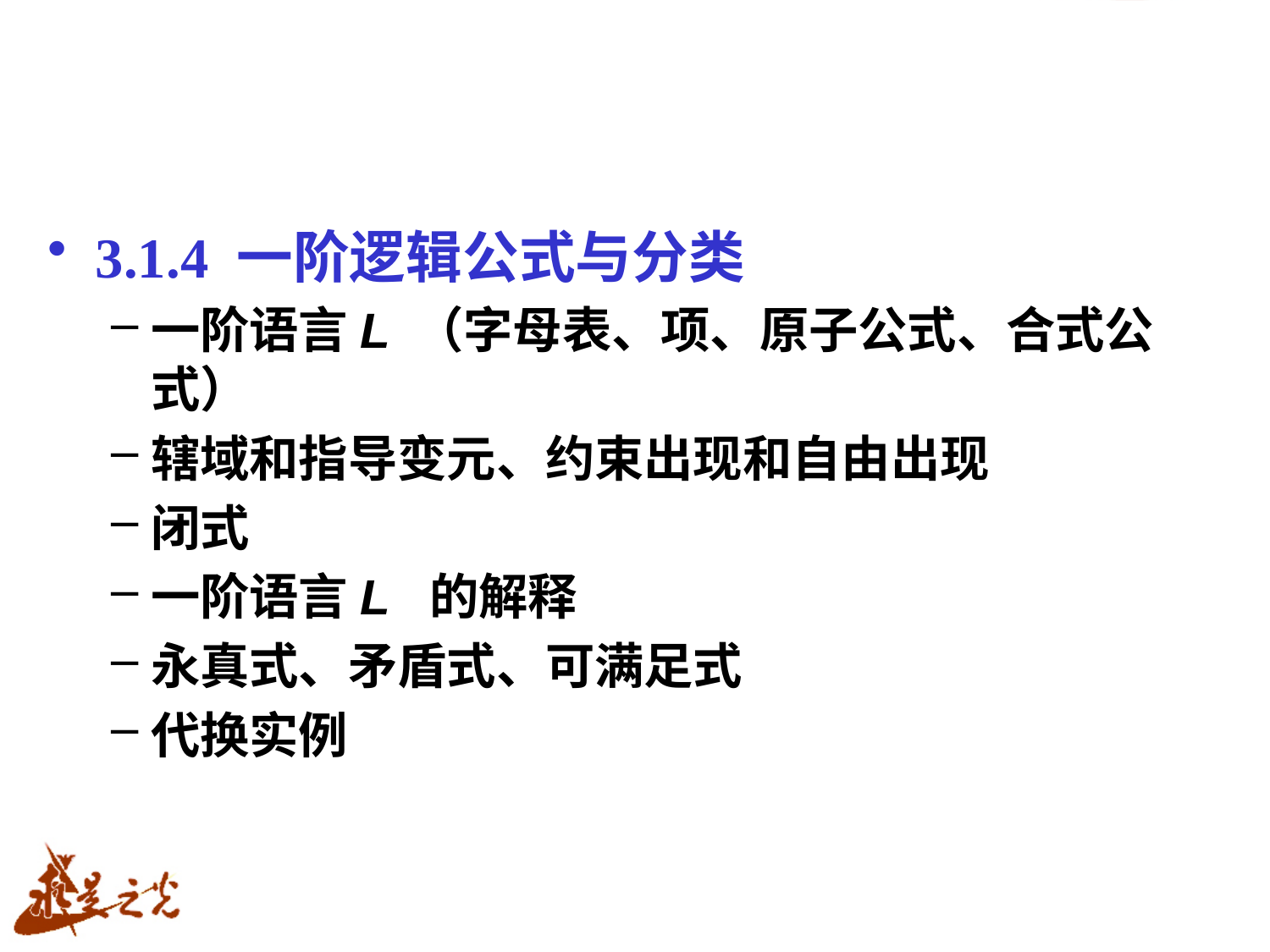

3.1.4 一阶逻辑公式与分类
一阶语言L （字母表、项、原子公式、合式公式）
辖域和指导变元、约束出现和自由出现
闭式
一阶语言L  的解释
永真式、矛盾式、可满足式
代换实例
3